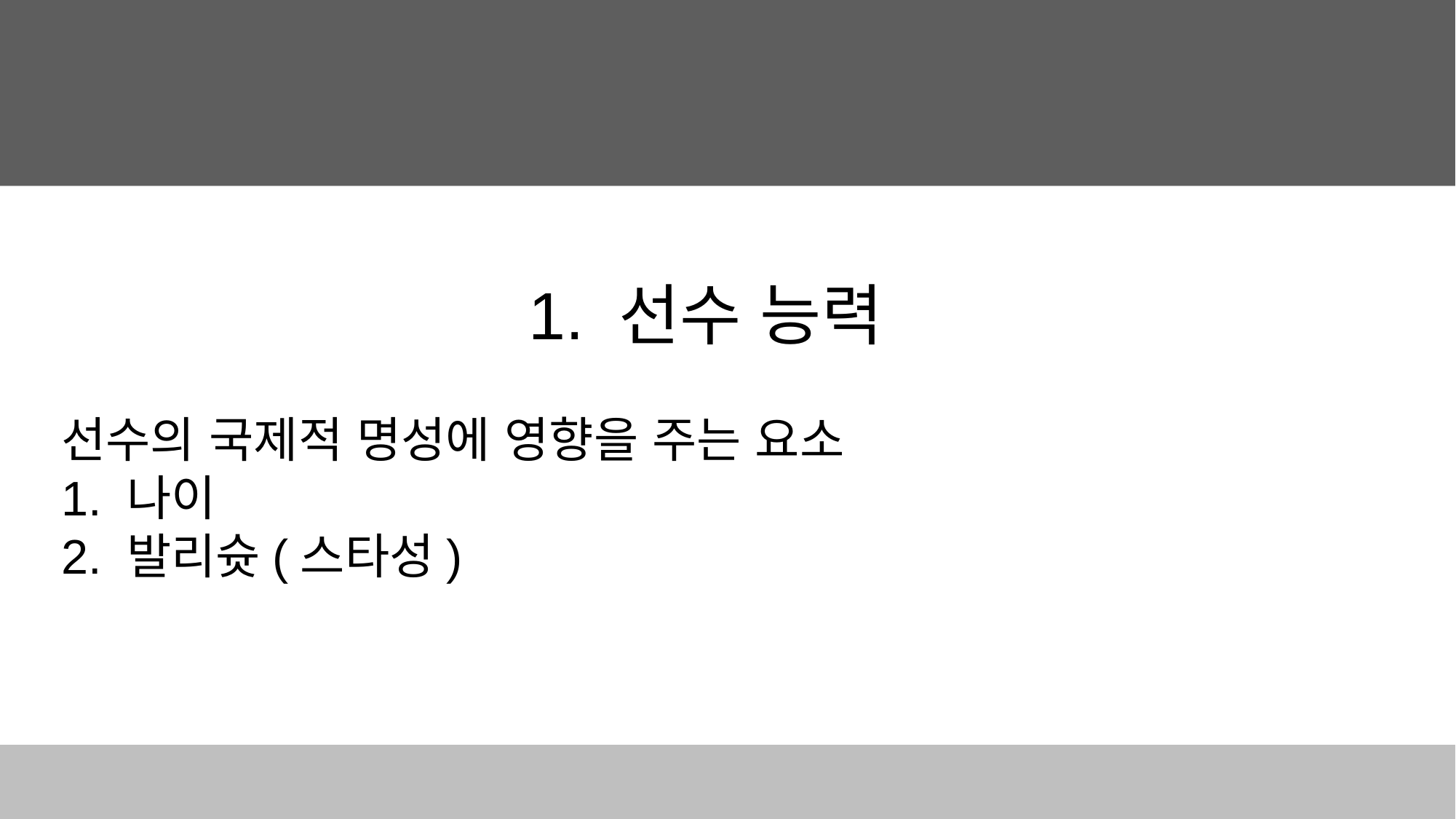

1. 선수 능력
선수의 국제적 명성에 영향을 주는 요소
1. 나이
2. 발리슛(스타성)